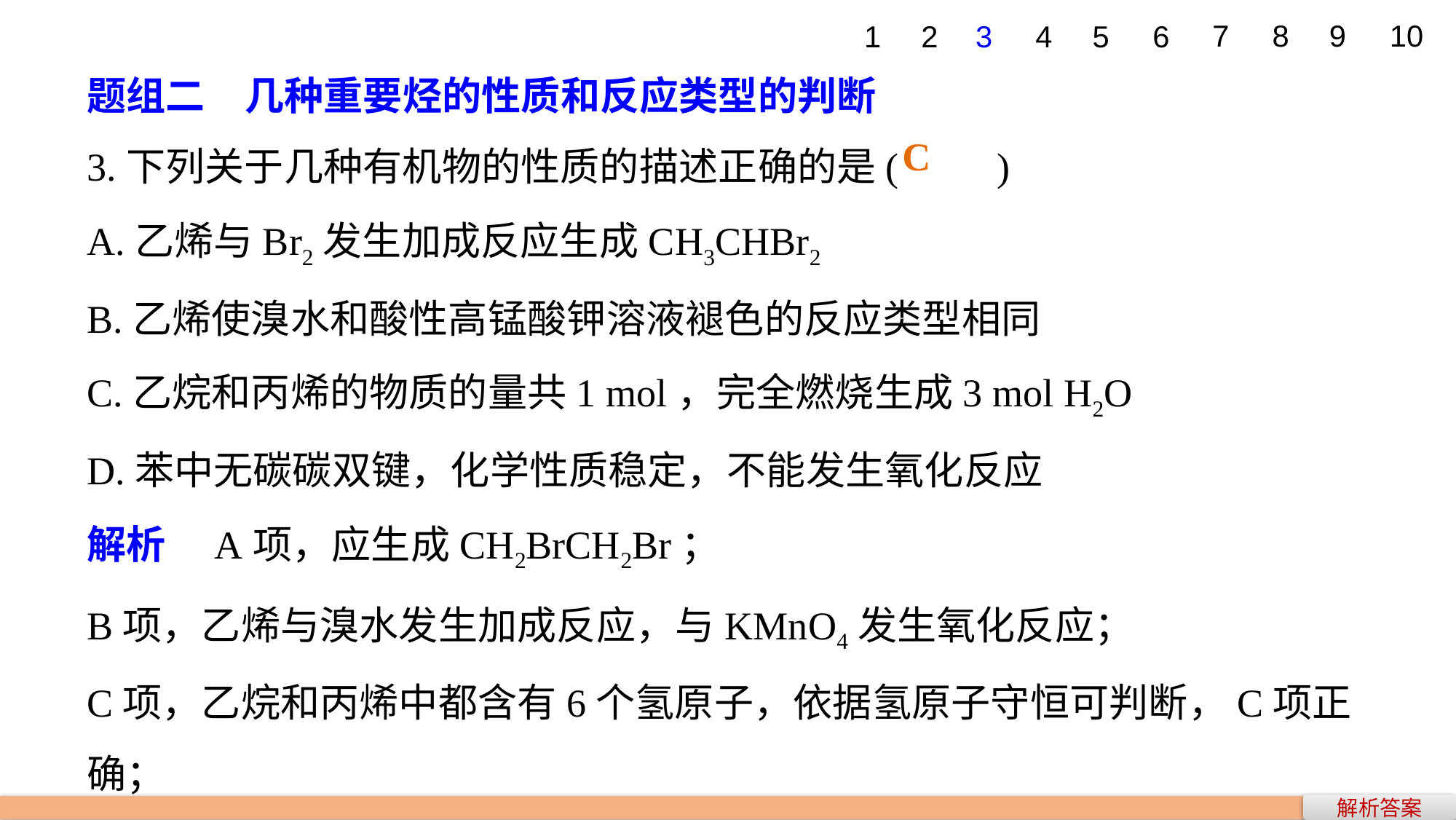

7
8
9
10
1
2
3
4
5
6
题组二　几种重要烃的性质和反应类型的判断
3.下列关于几种有机物的性质的描述正确的是(　　)
A.乙烯与Br2发生加成反应生成CH3CHBr2
B.乙烯使溴水和酸性高锰酸钾溶液褪色的反应类型相同
C.乙烷和丙烯的物质的量共1 mol，完全燃烧生成3 mol H2O
D.苯中无碳碳双键，化学性质稳定，不能发生氧化反应
解析　A项，应生成CH2BrCH2Br；
B项，乙烯与溴水发生加成反应，与KMnO4发生氧化反应；
C项，乙烷和丙烯中都含有6个氢原子，依据氢原子守恒可判断，C项正确；
D项，苯燃烧是氧化反应。
C
解析答案